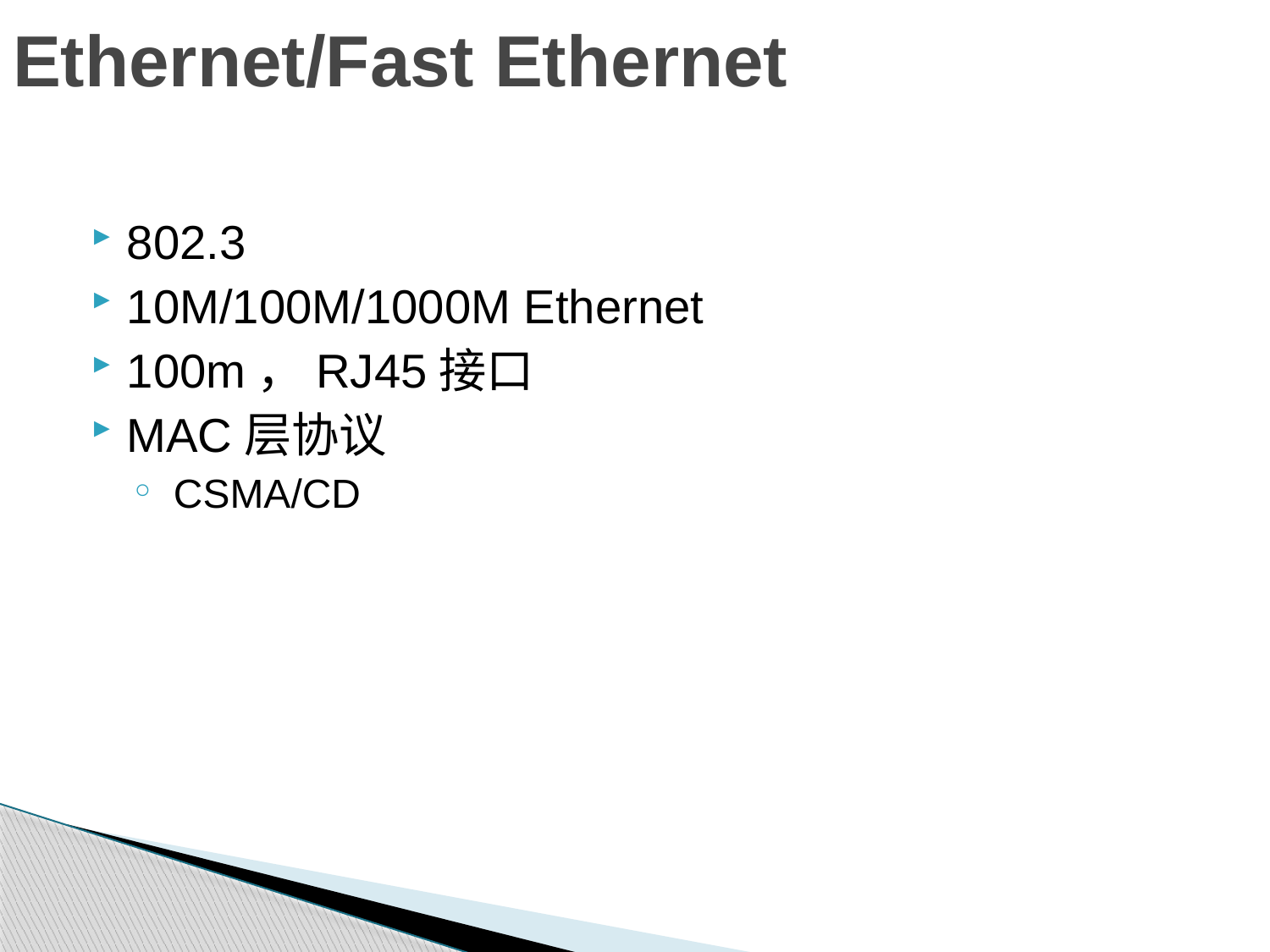

# Ethernet/Fast Ethernet
802.3
10M/100M/1000M Ethernet
100m，RJ45接口
MAC层协议
 CSMA/CD